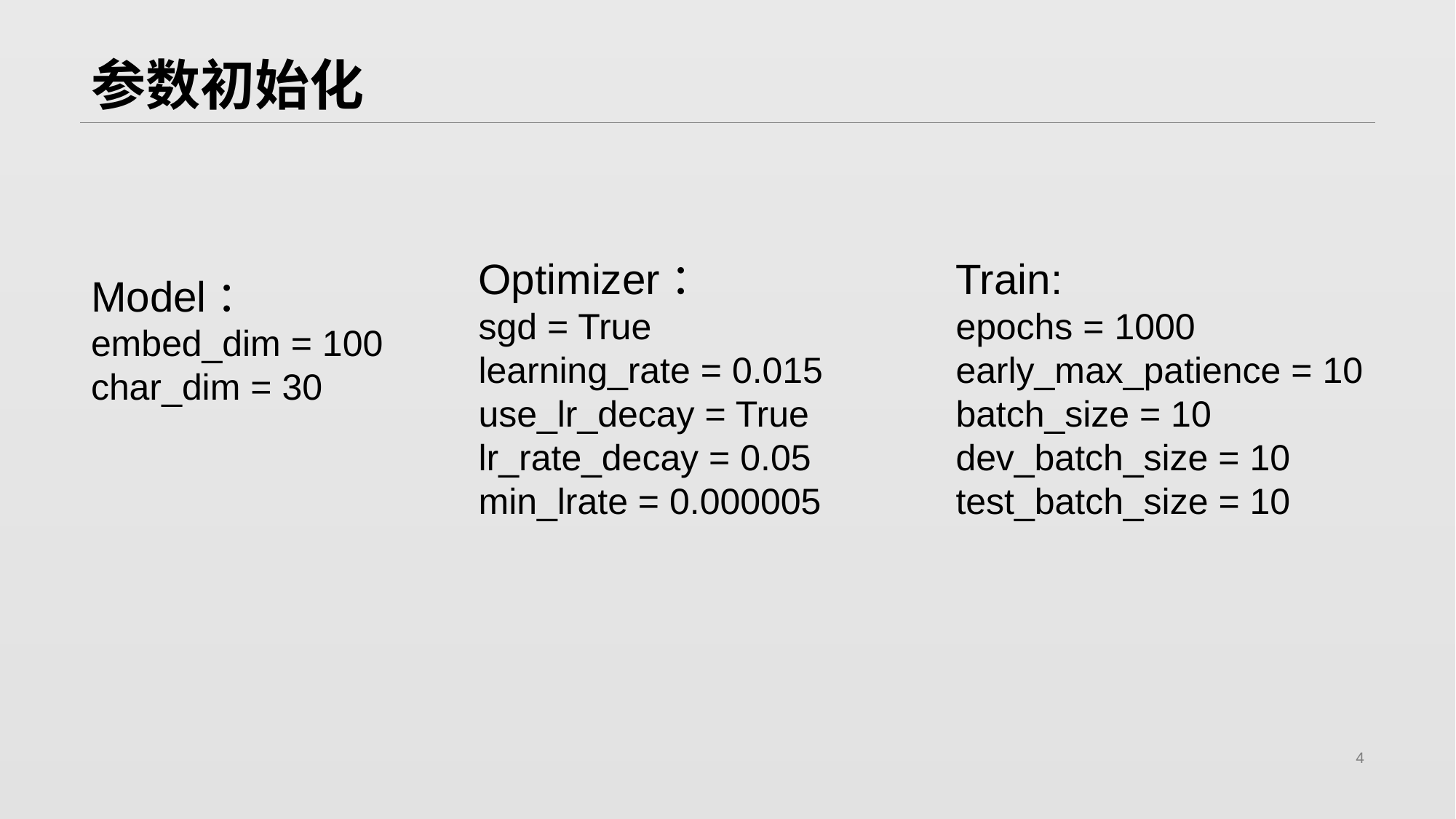

# 参数初始化
Optimizer：
sgd = True
learning_rate = 0.015
use_lr_decay = True
lr_rate_decay = 0.05
min_lrate = 0.000005
Train:
epochs = 1000
early_max_patience = 10
batch_size = 10
dev_batch_size = 10
test_batch_size = 10
Model：
embed_dim = 100
char_dim = 30
4